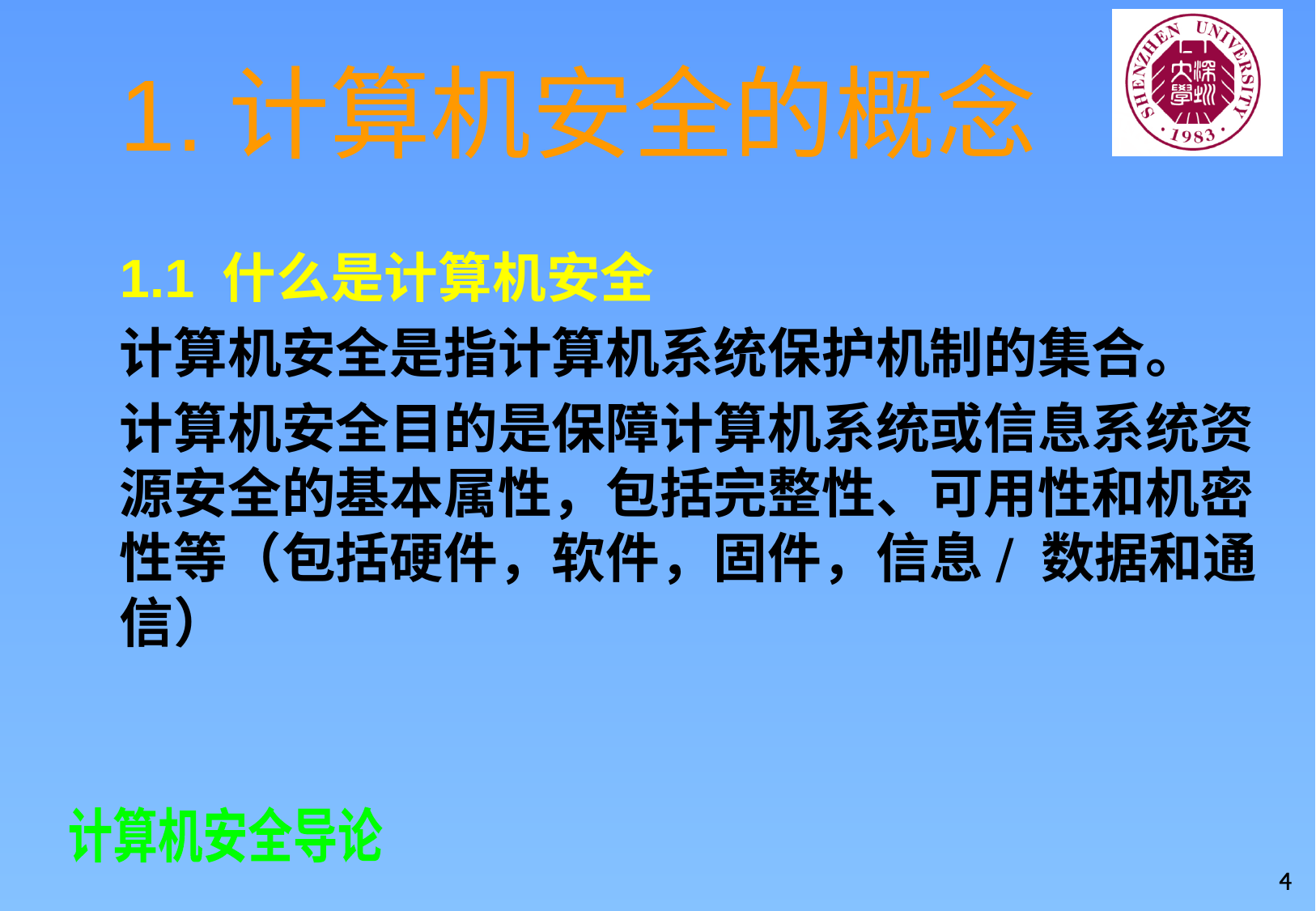

# 1.计算机安全的概念
1.1 什么是计算机安全
计算机安全是指计算机系统保护机制的集合。
计算机安全目的是保障计算机系统或信息系统资源安全的基本属性，包括完整性、可用性和机密性等（包括硬件，软件，固件，信息/数据和通信）

4